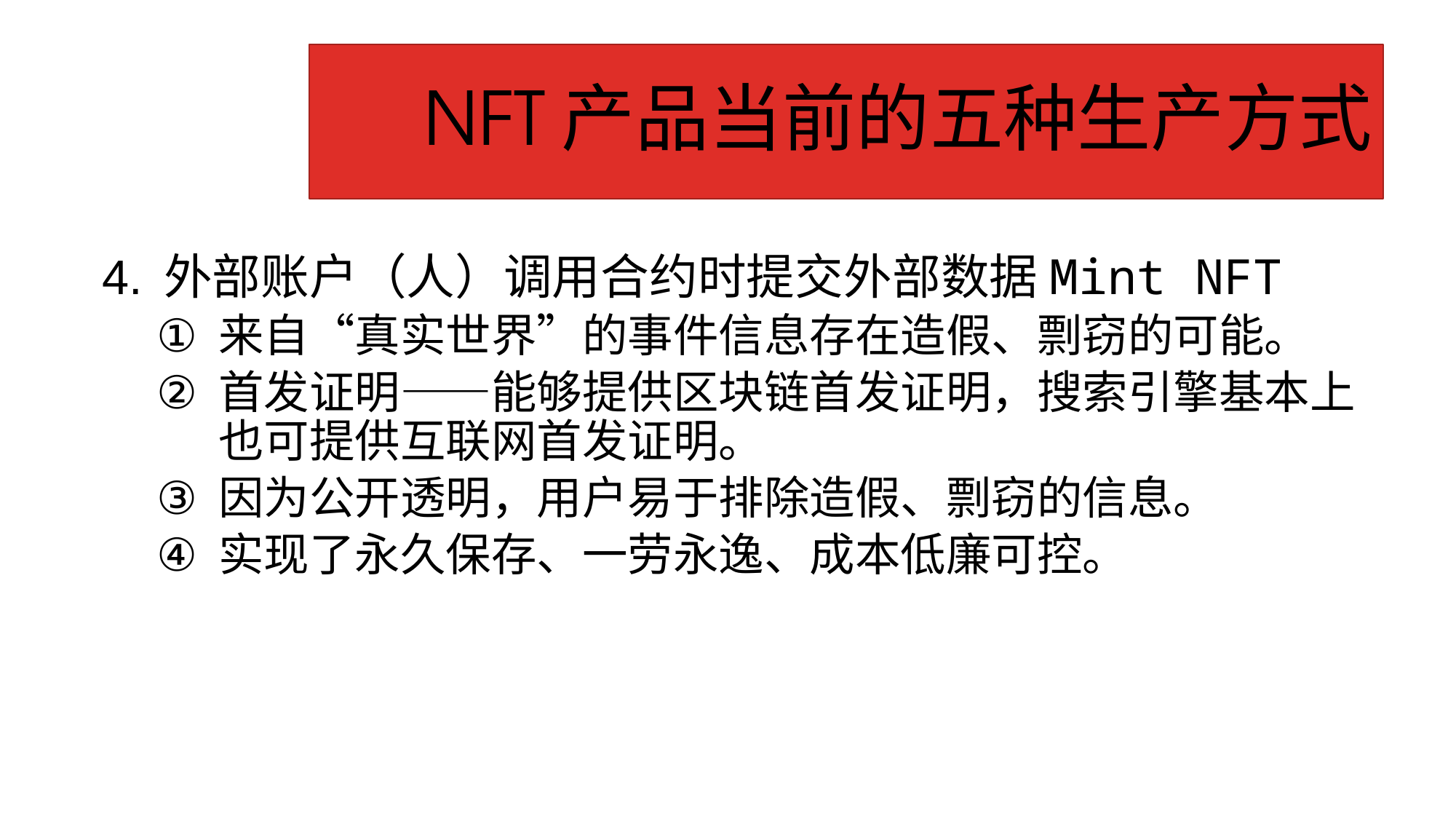

# NFT产品当前的五种生产方式
外部账户（人）调用合约时提交外部数据Mint NFT
来自“真实世界”的事件信息存在造假、剽窃的可能。
首发证明——能够提供区块链首发证明，搜索引擎基本上也可提供互联网首发证明。
因为公开透明，用户易于排除造假、剽窃的信息。
实现了永久保存、一劳永逸、成本低廉可控。